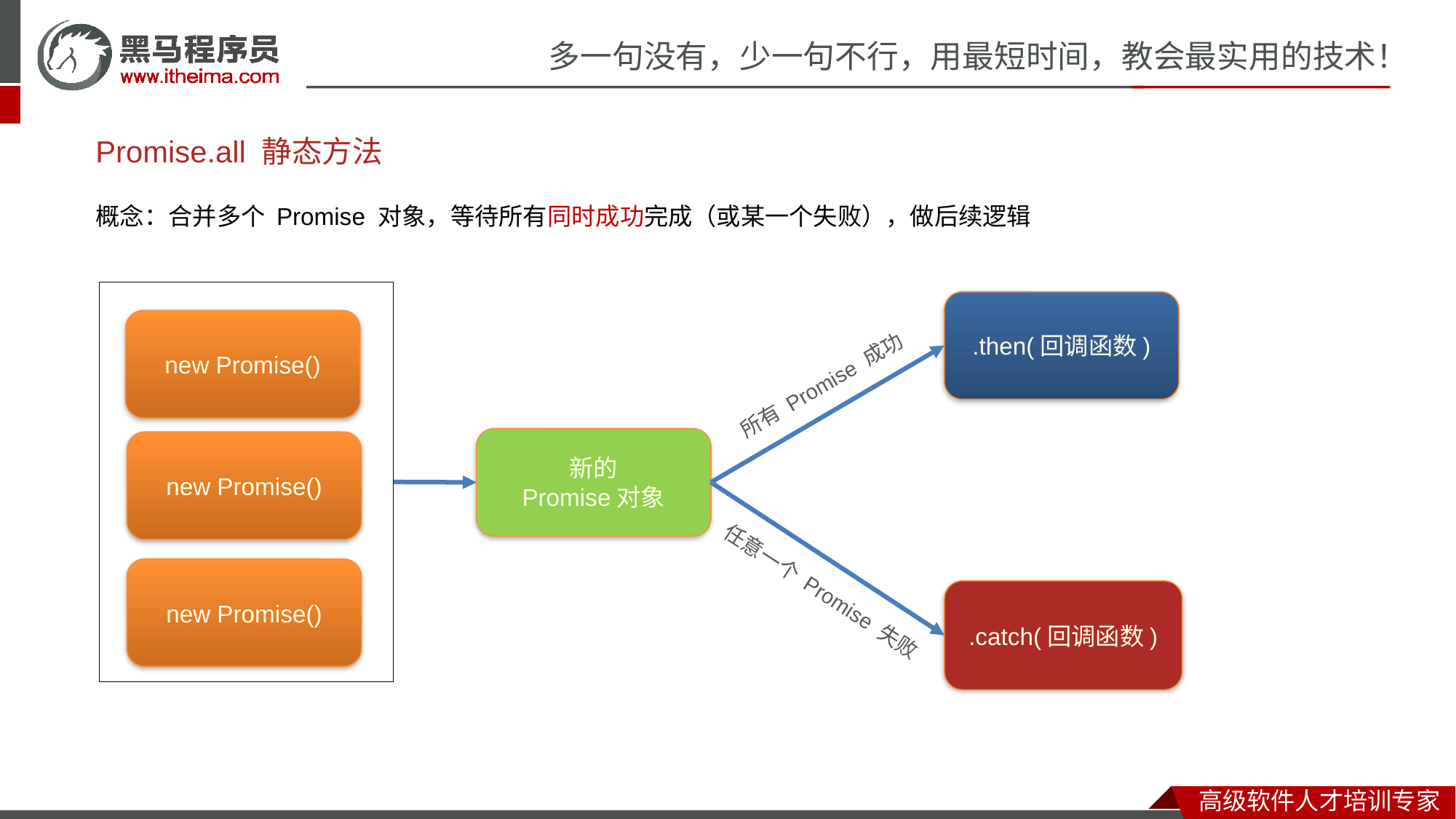

# Promise.all 静态方法
概念：合并多个 Promise 对象，等待所有同时成功完成（或某一个失败），做后续逻辑

.then(回调函数)
new Promise()
所有 Promise 成功
新的
Promise对象
new Promise()
new Promise()
任意一个 Promise 失败
.catch(回调函数)